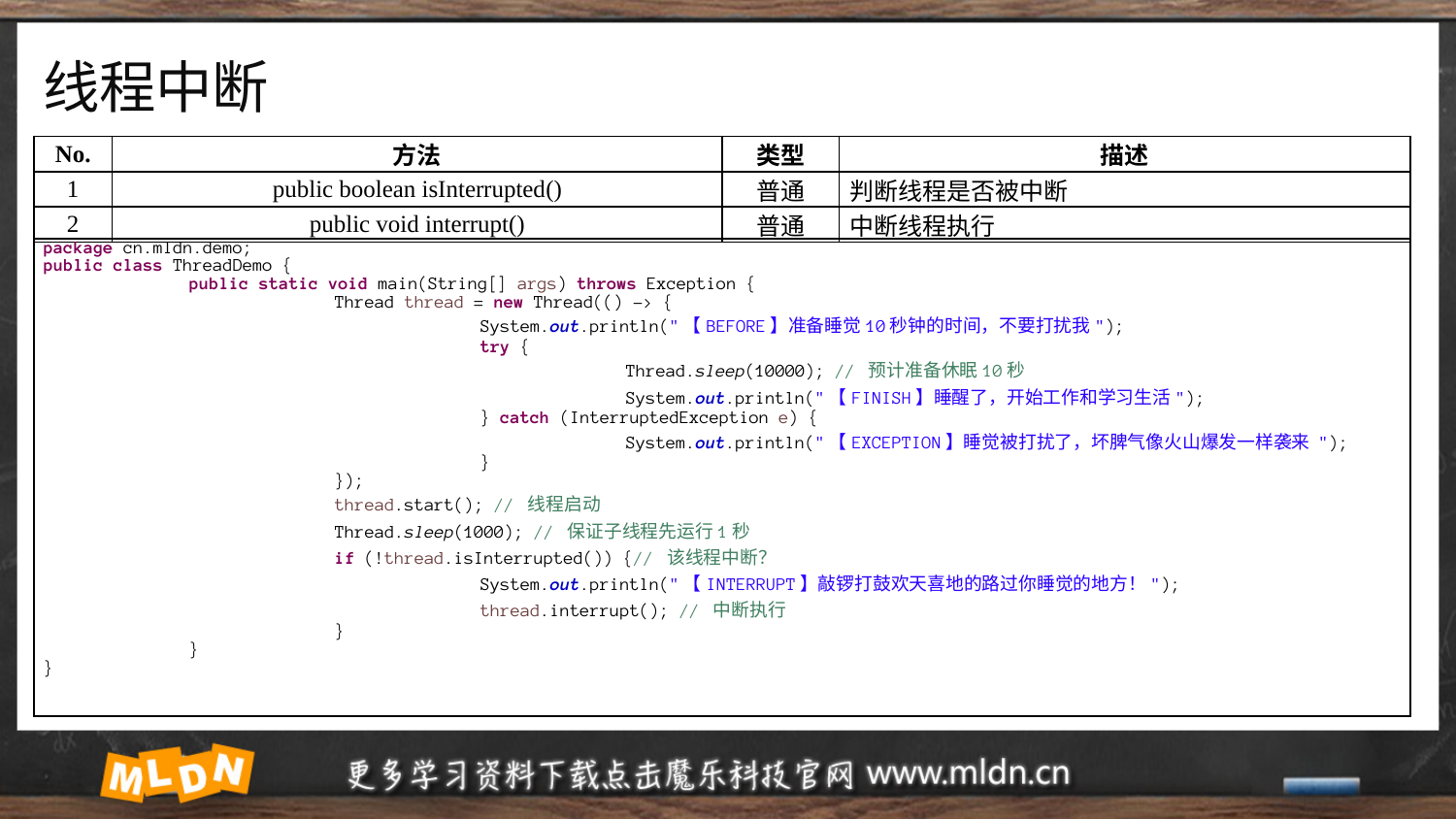

# 线程中断
| No. | 方法 | 类型 | 描述 |
| --- | --- | --- | --- |
| 1 | public boolean isInterrupted​() | 普通 | 判断线程是否被中断 |
| 2 | public void interrupt​() | 普通 | 中断线程执行 |
| package cn.mldn.demo; public class ThreadDemo { public static void main(String[] args) throws Exception { Thread thread = new Thread(() -> { System.out.println("【BEFORE】准备睡觉10秒钟的时间，不要打扰我"); try { Thread.sleep(10000); // 预计准备休眠10秒 System.out.println("【FINISH】睡醒了，开始工作和学习生活"); } catch (InterruptedException e) { System.out.println("【EXCEPTION】睡觉被打扰了，坏脾气像火山爆发一样袭来 "); } }); thread.start(); // 线程启动 Thread.sleep(1000); // 保证子线程先运行1秒 if (!thread.isInterrupted()) {// 该线程中断？ System.out.println("【INTERRUPT】敲锣打鼓欢天喜地的路过你睡觉的地方！"); thread.interrupt(); // 中断执行 } } } |
| --- |